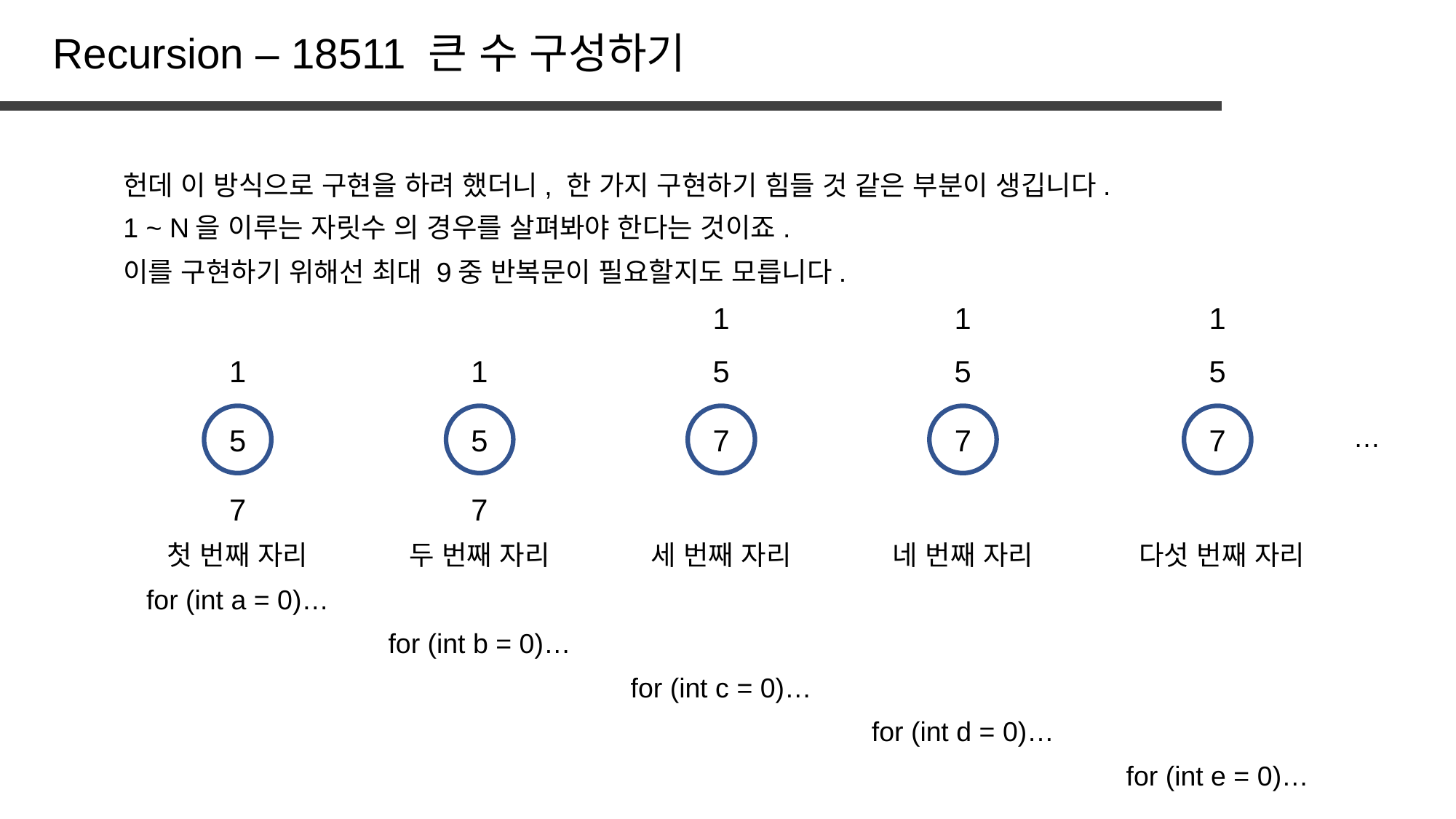

Recursion – 18511 큰 수 구성하기
헌데 이 방식으로 구현을 하려 했더니, 한 가지 구현하기 힘들 것 같은 부분이 생깁니다.
1 ~ N을 이루는 자릿수 의 경우를 살펴봐야 한다는 것이죠.
이를 구현하기 위해선 최대 9중 반복문이 필요할지도 모릅니다.
1
1
1
1
1
5
5
5
5
5
7
7
7
7
7
첫 번째 자리
두 번째 자리
세 번째 자리
네 번째 자리
다섯 번째 자리
…
for (int a = 0)…
for (int b = 0)…
for (int c = 0)…
for (int d = 0)…
for (int e = 0)…